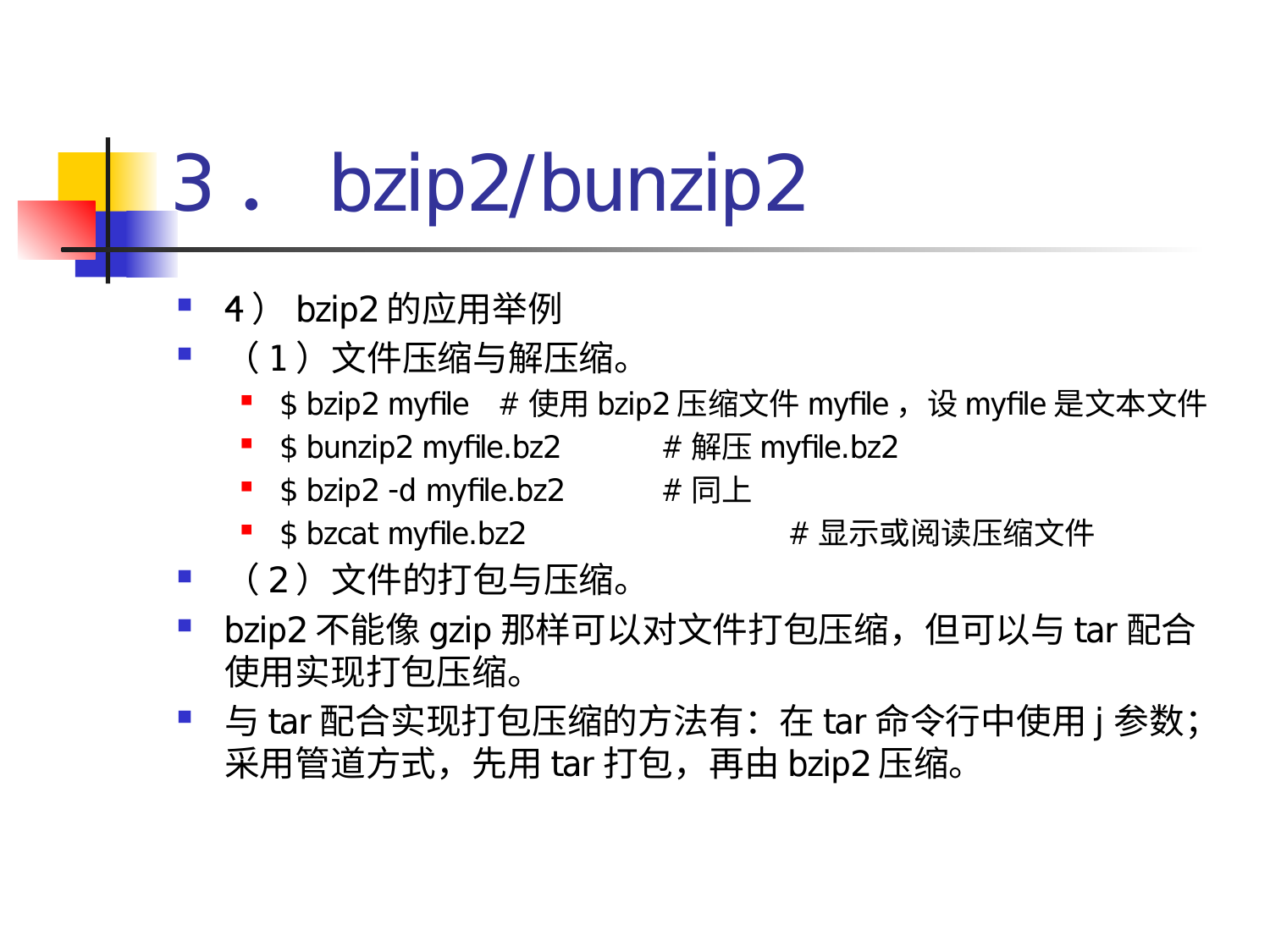

# 3．bzip2/bunzip2
4）bzip2的应用举例
（1）文件压缩与解压缩。
$ bzip2 myfile   #使用bzip2压缩文件myfile，设myfile是文本文件
$ bunzip2 myfile.bz2 	#解压myfile.bz2
$ bzip2 -d myfile.bz2 	#同上
$ bzcat myfile.bz2 		#显示或阅读压缩文件
（2）文件的打包与压缩。
bzip2不能像gzip那样可以对文件打包压缩，但可以与tar配合使用实现打包压缩。
与tar配合实现打包压缩的方法有：在tar命令行中使用j参数；采用管道方式，先用tar打包，再由bzip2压缩。